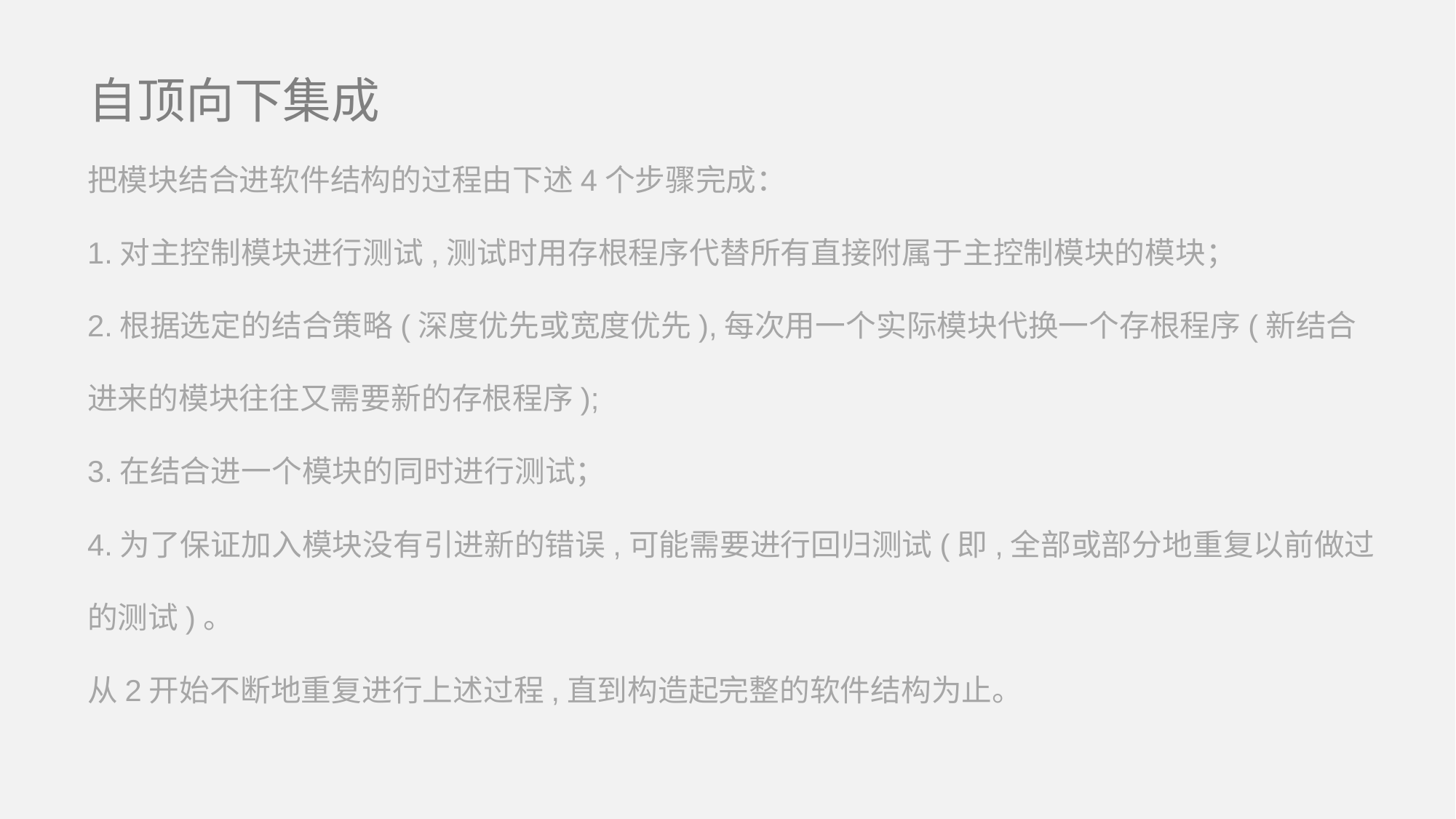

自顶向下集成
把模块结合进软件结构的过程由下述4个步骤完成：
1.对主控制模块进行测试,测试时用存根程序代替所有直接附属于主控制模块的模块；
2.根据选定的结合策略(深度优先或宽度优先),每次用一个实际模块代换一个存根程序(新结合进来的模块往往又需要新的存根程序);
3.在结合进一个模块的同时进行测试；
4.为了保证加入模块没有引进新的错误,可能需要进行回归测试(即,全部或部分地重复以前做过的测试)。
从2开始不断地重复进行上述过程,直到构造起完整的软件结构为止。